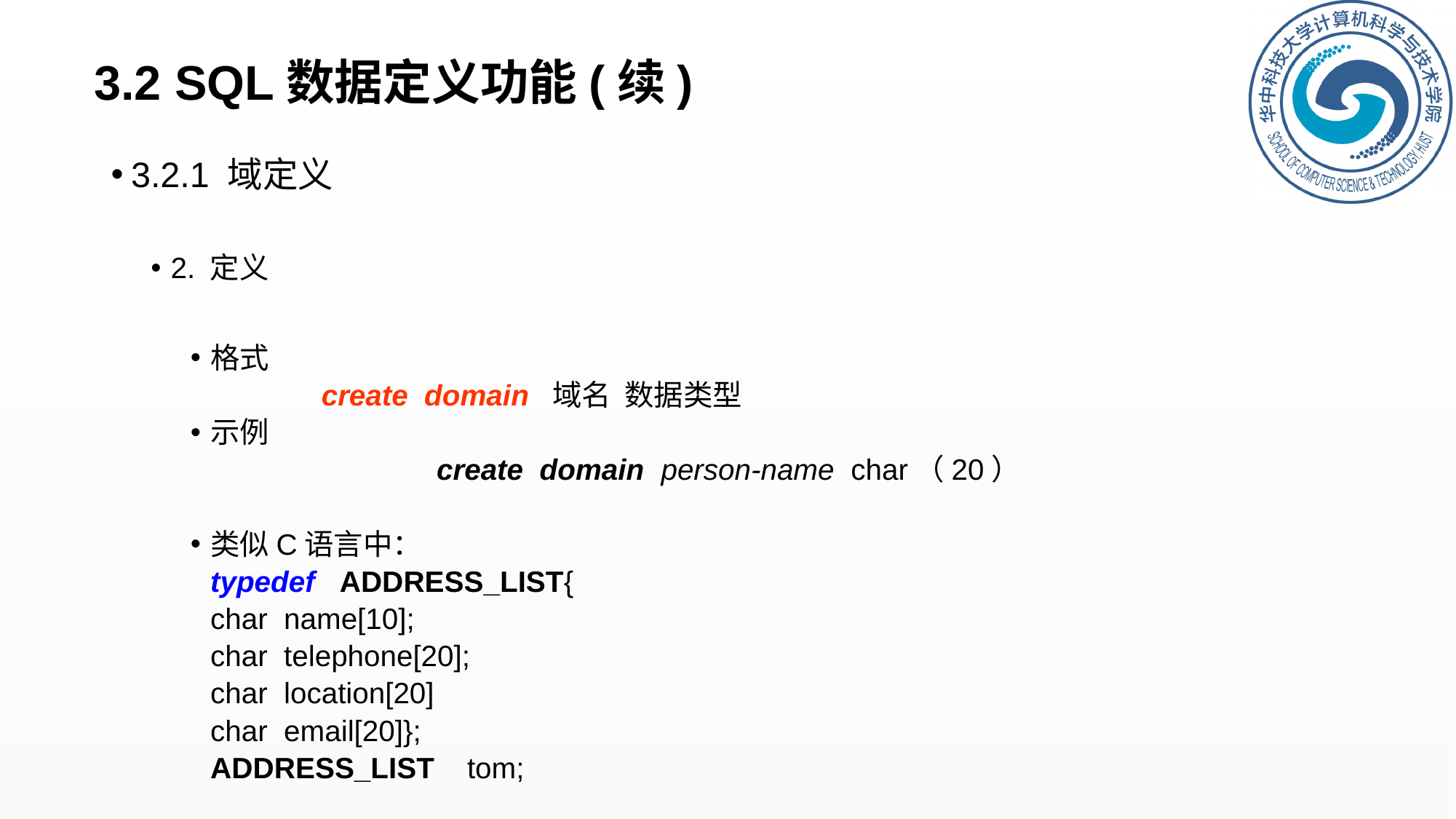

# 3.2 SQL数据定义功能(续)
3.2.1 域定义

2. 定义

格式
                create  domain  域名  数据类型
示例
create  domain  person-name  char（20）

类似C语言中：
	typedef   ADDRESS_LIST{
					char  name[10];
					char  telephone[20];
					char  location[20]
					char  email[20]};
	ADDRESS_LIST    tom;